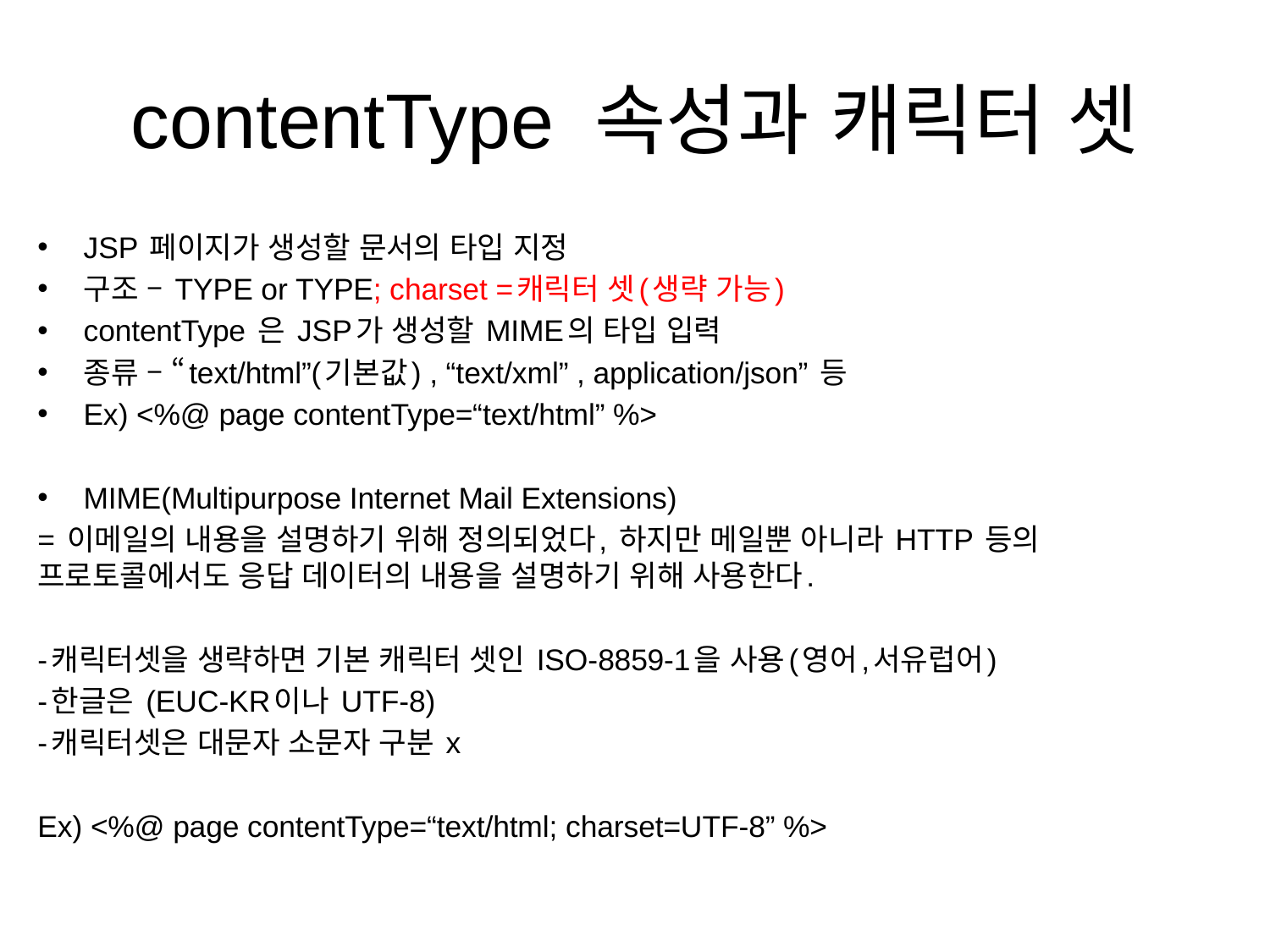

# contentType 속성과 캐릭터 셋
JSP 페이지가 생성할 문서의 타입 지정
구조 – TYPE or TYPE; charset =캐릭터 셋(생략 가능)
contentType 은 JSP가 생성할 MIME의 타입 입력
종류 – “text/html”(기본값) , “text/xml” , application/json” 등
Ex) <%@ page contentType=“text/html” %>

MIME(Multipurpose Internet Mail Extensions)
= 이메일의 내용을 설명하기 위해 정의되었다, 하지만 메일뿐 아니라 HTTP 등의 프로토콜에서도 응답 데이터의 내용을 설명하기 위해 사용한다.

-캐릭터셋을 생략하면 기본 캐릭터 셋인 ISO-8859-1을 사용(영어,서유럽어)
-한글은 (EUC-KR이나 UTF-8)
-캐릭터셋은 대문자 소문자 구분 x

Ex) <%@ page contentType=“text/html; charset=UTF-8” %>